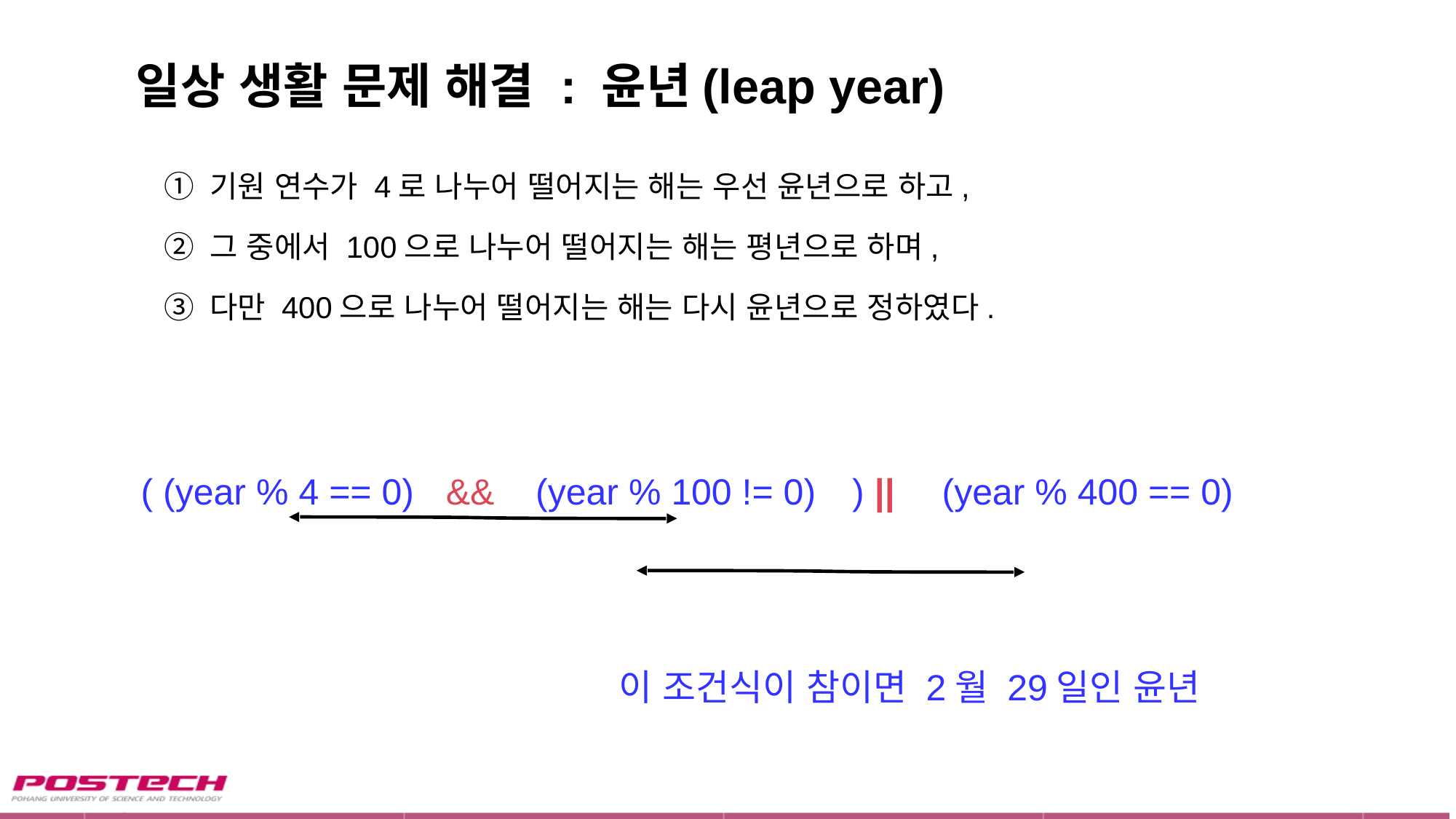

# 일상 생활 문제 해결 : 윤년(leap year)
① 기원 연수가 4로 나누어 떨어지는 해는 우선 윤년으로 하고,
② 그 중에서 100으로 나누어 떨어지는 해는 평년으로 하며,
③ 다만 400으로 나누어 떨어지는 해는 다시 윤년으로 정하였다.

 (year % 400 == 0)
) ||
( (year % 4 == 0)
 &&
 (year % 100 != 0)
 이 조건식이 참이면 2월 29일인 윤년